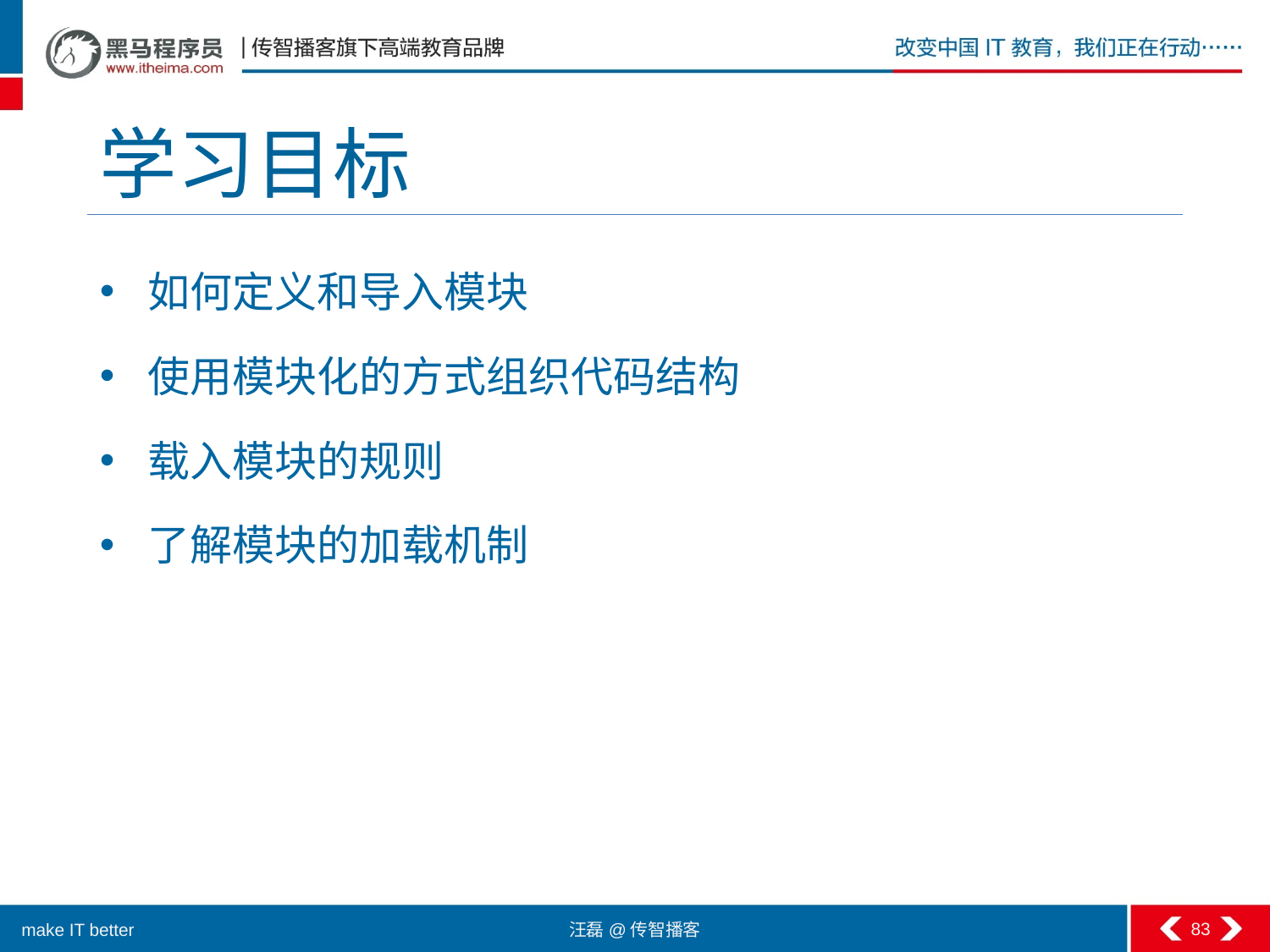

# 学习目标
如何定义和导入模块
使用模块化的方式组织代码结构
载入模块的规则
了解模块的加载机制

83
汪磊@传智播客
make IT better